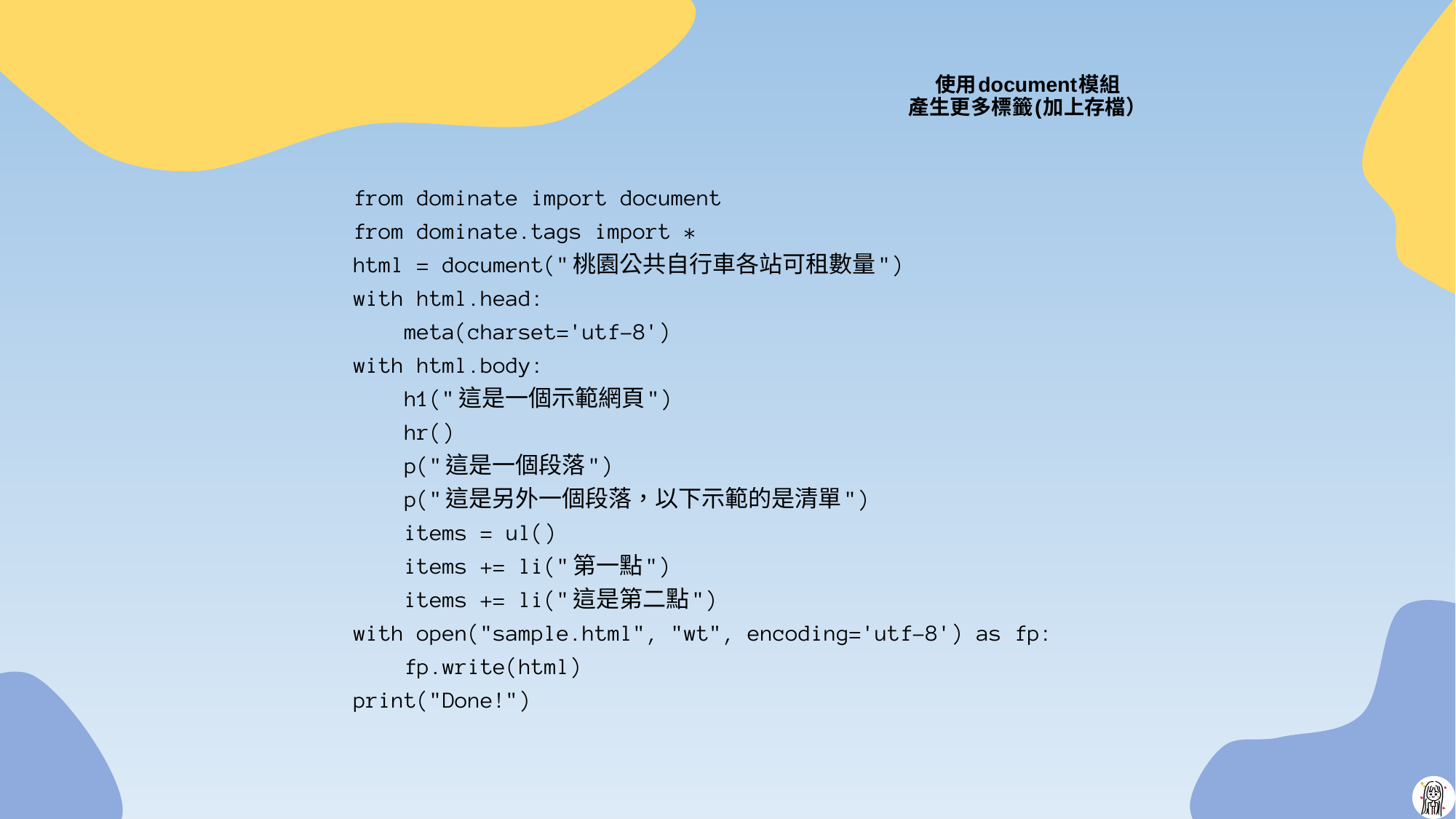

# 使用document模組 產生更多標籤(加上存檔）
from dominate import document
from dominate.tags import *
html = document("桃園公共自行車各站可租數量")
with html.head:
    meta(charset='utf-8')
with html.body:
    h1("這是一個示範網頁")
    hr()
    p("這是一個段落")
    p("這是另外一個段落，以下示範的是清單")
    items = ul()
    items += li("第一點")
    items += li("這是第二點")
with open("sample.html", "wt", encoding='utf-8') as fp:
    fp.write(html)
print("Done!")
34